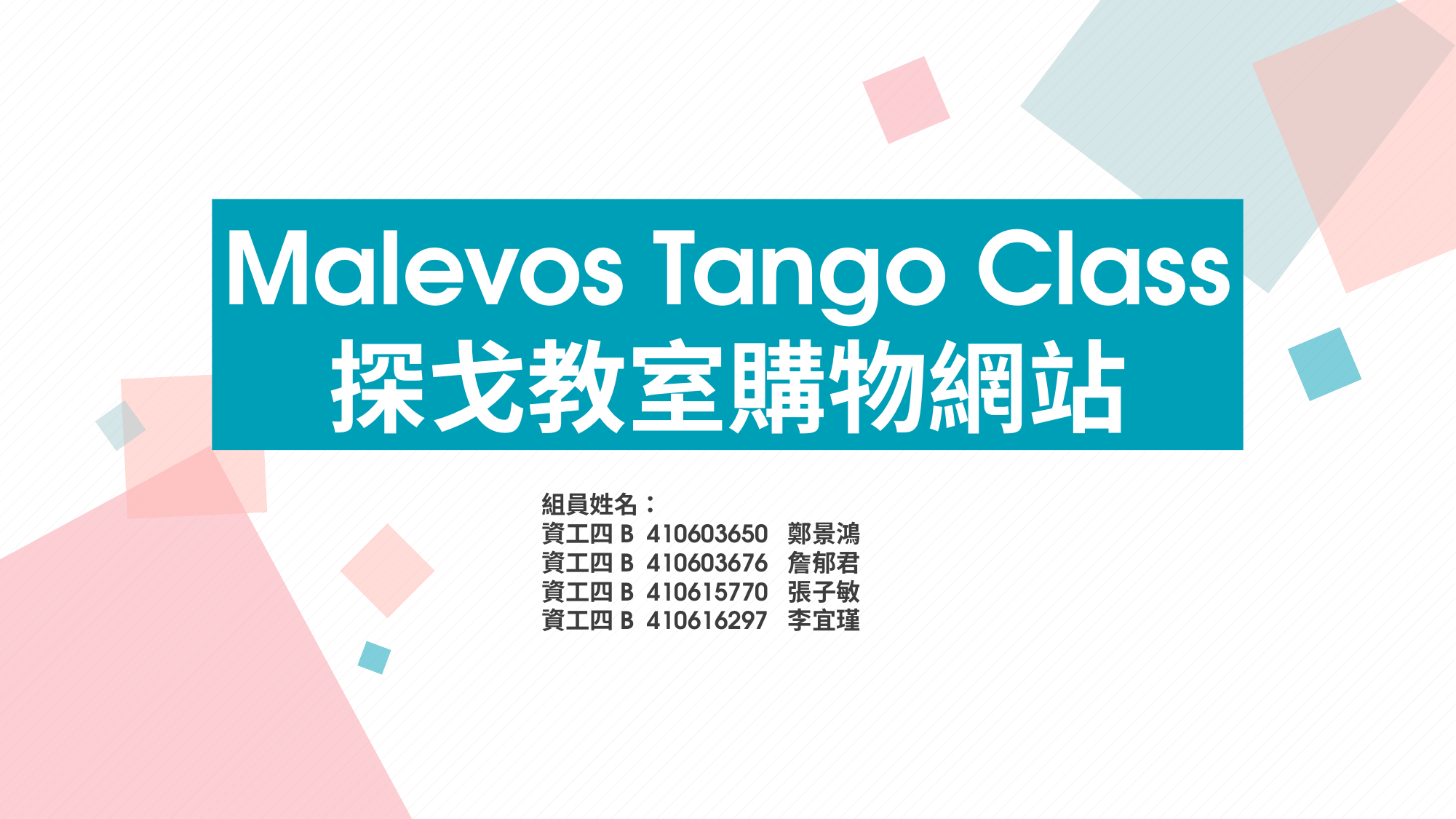

Malevos Tango Class
探戈教室購物網站
組員姓名：
資工四B  410603650  鄭景鴻
資工四B  410603676  詹郁君
資工四B  410615770  張子敏
資工四B  410616297  李宜瑾